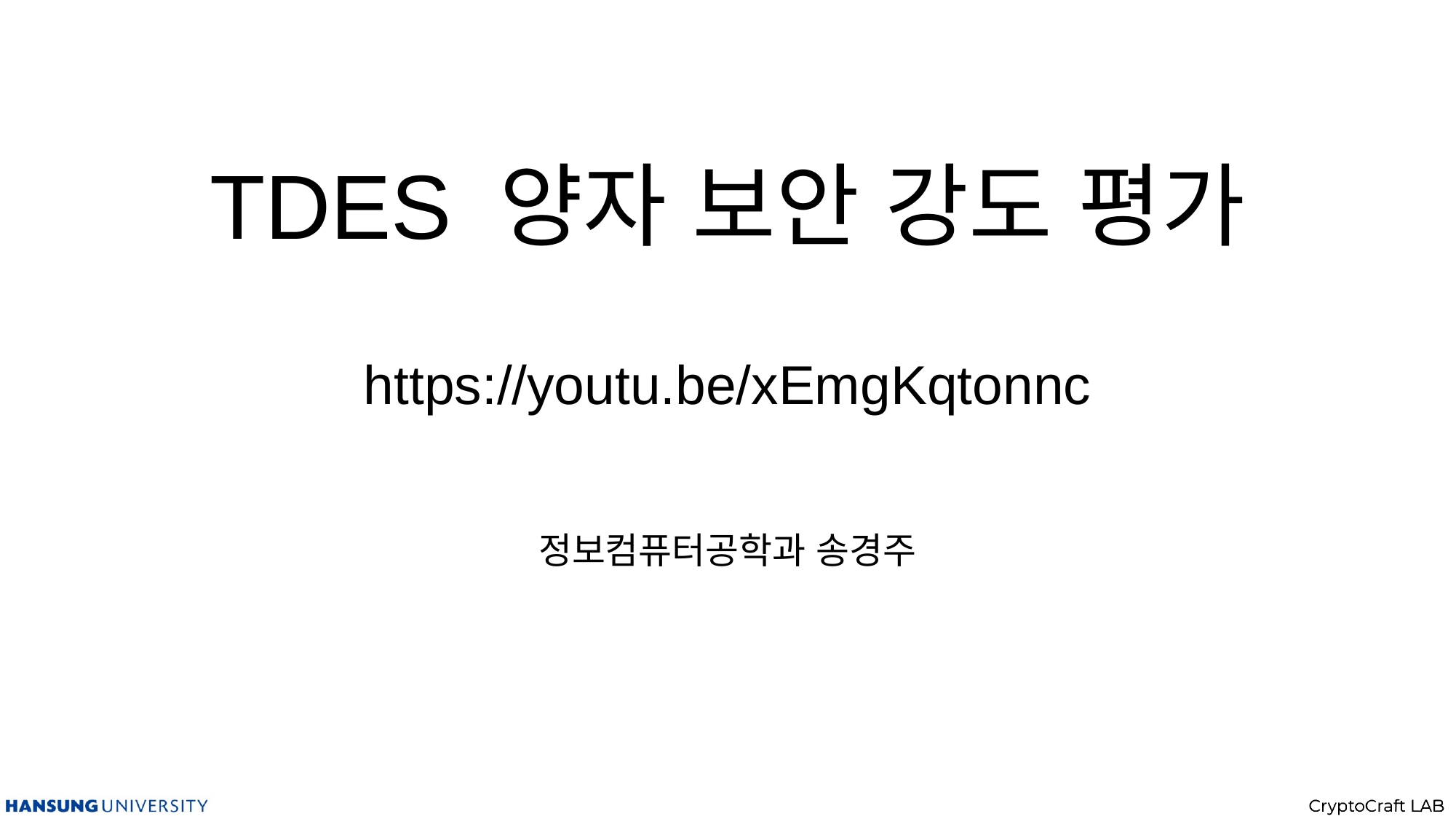

# TDES 양자 보안 강도 평가 https://youtu.be/xEmgKqtonnc
정보컴퓨터공학과 송경주